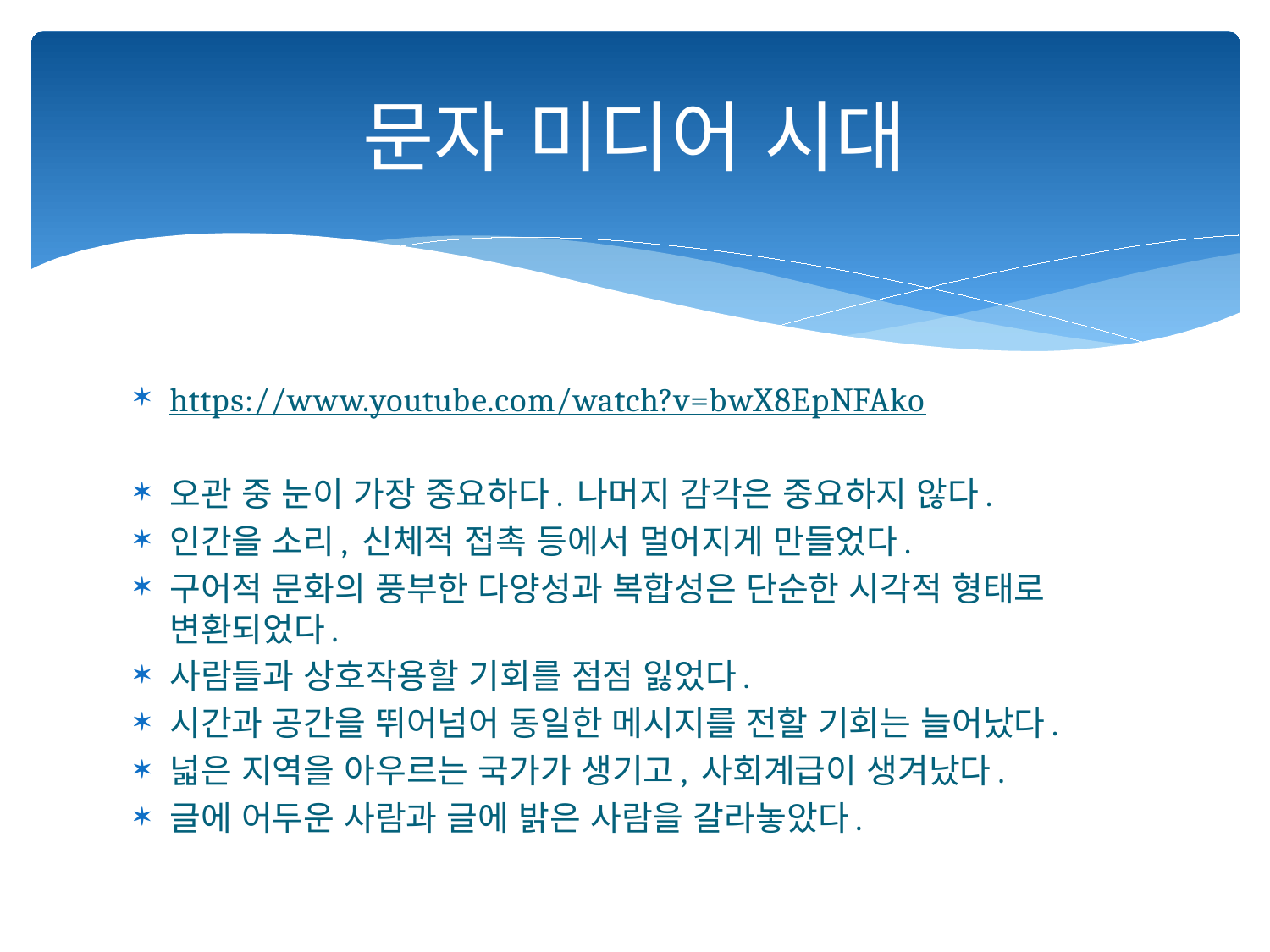

# 문자 미디어 시대
https://www.youtube.com/watch?v=bwX8EpNFAko

오관 중 눈이 가장 중요하다. 나머지 감각은 중요하지 않다.
인간을 소리, 신체적 접촉 등에서 멀어지게 만들었다.
구어적 문화의 풍부한 다양성과 복합성은 단순한 시각적 형태로 변환되었다.
사람들과 상호작용할 기회를 점점 잃었다.
시간과 공간을 뛰어넘어 동일한 메시지를 전할 기회는 늘어났다.
넓은 지역을 아우르는 국가가 생기고, 사회계급이 생겨났다.
글에 어두운 사람과 글에 밝은 사람을 갈라놓았다.